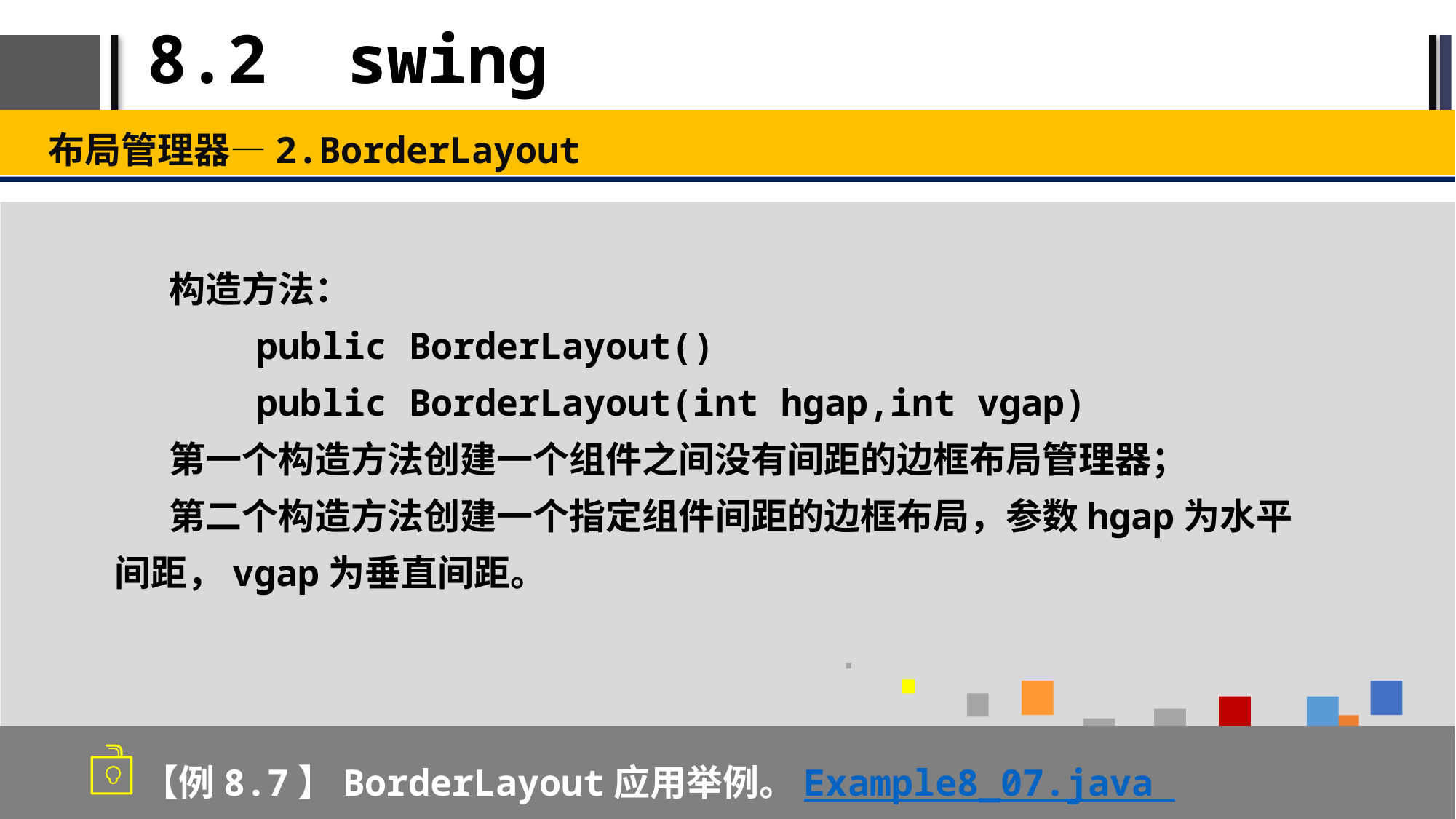

# 8.2  swing

布局管理器—2.BorderLayout

构造方法：
    public BorderLayout()
    public BorderLayout(int hgap,int vgap)
第一个构造方法创建一个组件之间没有间距的边框布局管理器；
第二个构造方法创建一个指定组件间距的边框布局，参数hgap为水平间距，vgap为垂直间距。

【例8.7】BorderLayout应用举例。Example8_07.java